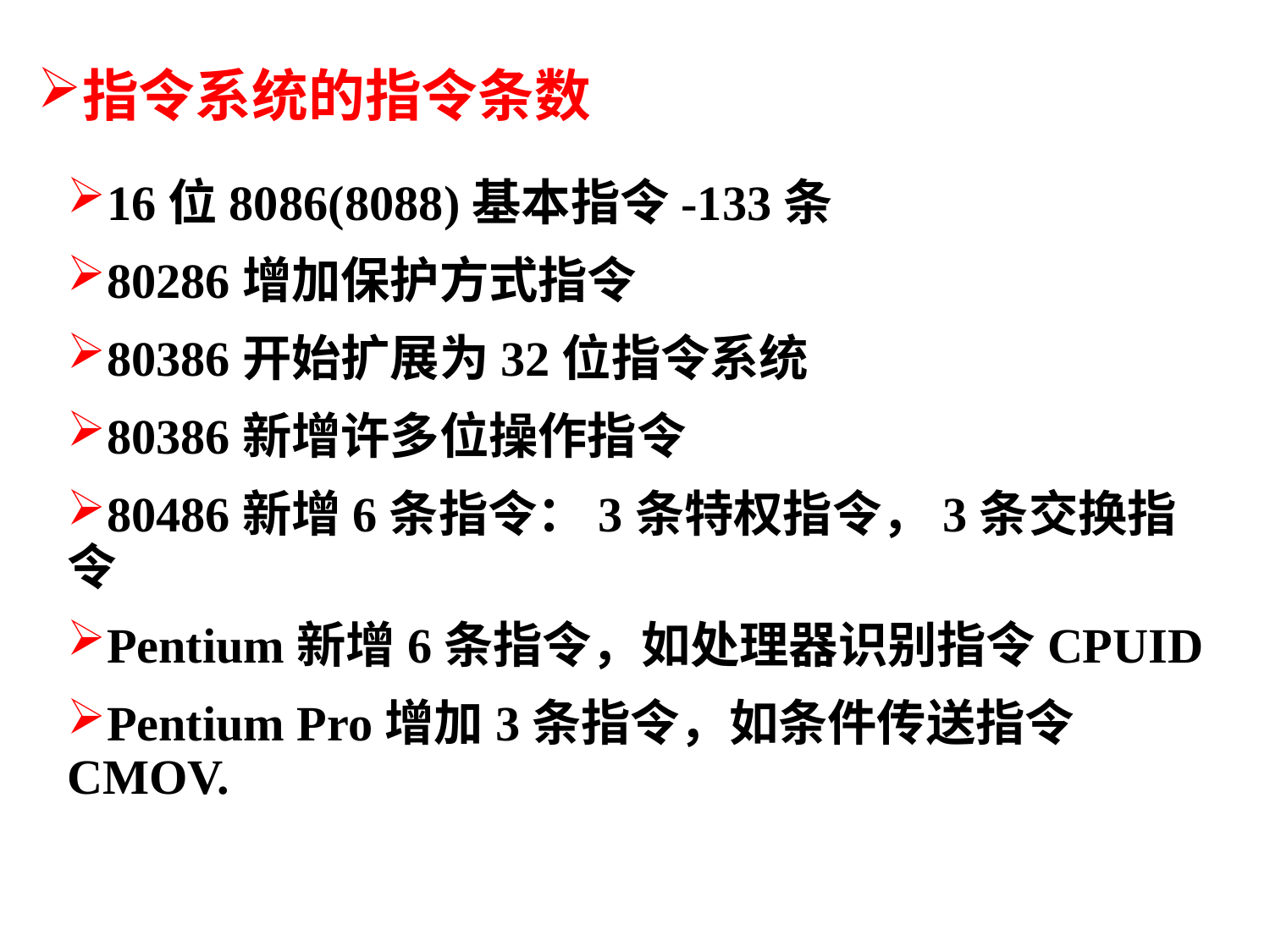

指令系统的指令条数
16位8086(8088)基本指令-133条
80286增加保护方式指令
80386开始扩展为32位指令系统
80386新增许多位操作指令
80486新增6条指令：3条特权指令，3条交换指令
Pentium新增6条指令，如处理器识别指令CPUID
Pentium Pro增加3条指令，如条件传送指令CMOV.